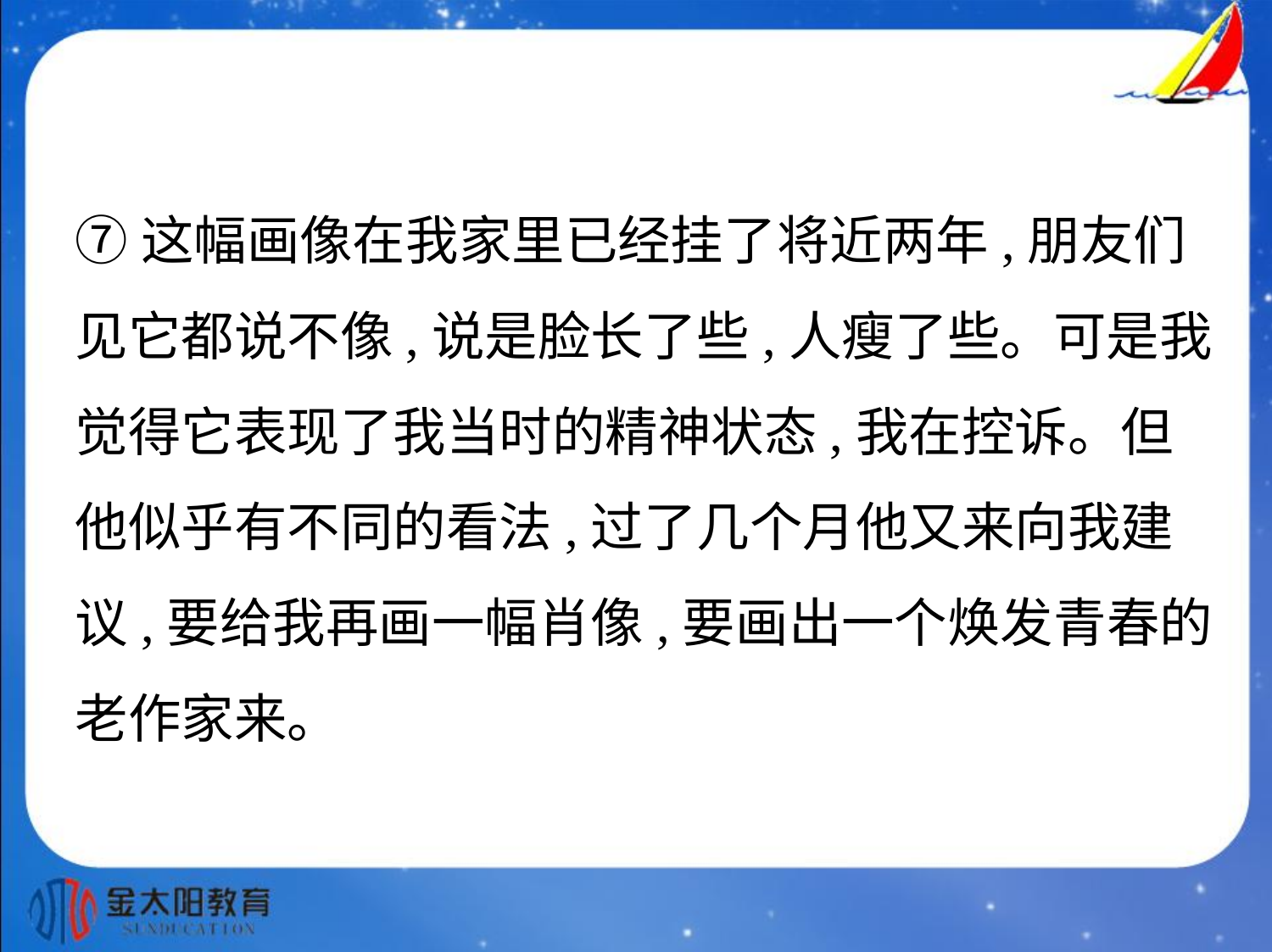

⑦这幅画像在我家里已经挂了将近两年,朋友们
见它都说不像,说是脸长了些,人瘦了些。可是我
觉得它表现了我当时的精神状态,我在控诉。但
他似乎有不同的看法,过了几个月他又来向我建
议,要给我再画一幅肖像,要画出一个焕发青春的
老作家来。